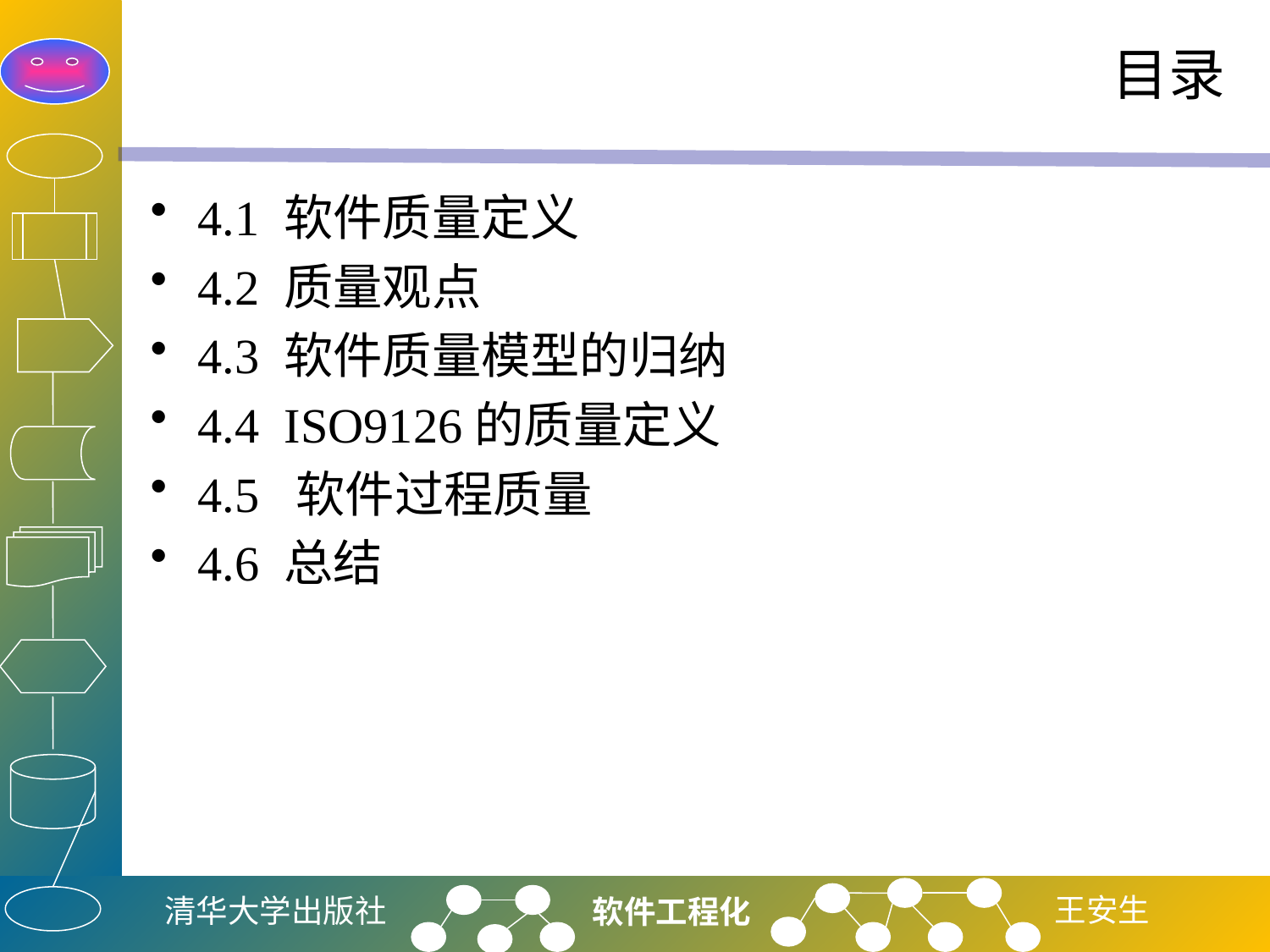

# 目录
4.1 软件质量定义
4.2 质量观点
4.3 软件质量模型的归纳
4.4  ISO9126的质量定义
4.5  软件过程质量
4.6 总结